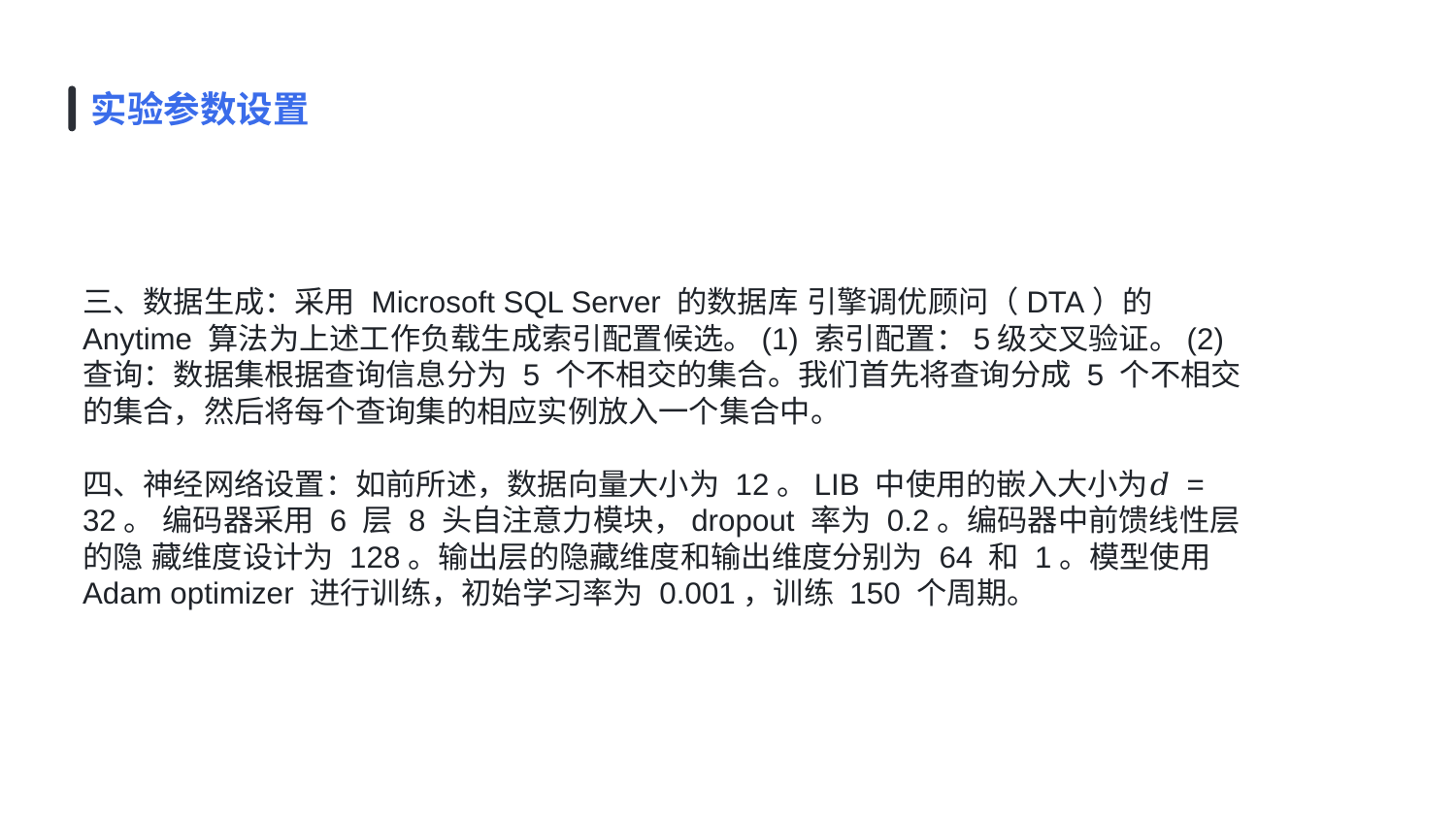

实验参数设置
三、数据生成：采用 Microsoft SQL Server 的数据库 引擎调优顾问（DTA）的 Anytime 算法为上述工作负载生成索引配置候选。(1) 索引配置：5级交叉验证。(2) 查询：数据集根据查询信息分为 5 个不相交的集合。我们首先将查询分成 5 个不相交 的集合，然后将每个查询集的相应实例放入一个集合中。

四、神经网络设置：如前所述，数据向量大小为 12。LIB 中使用的嵌入大小为𝑑 = 32。 编码器采用 6 层 8 头自注意力模块，dropout 率为 0.2。编码器中前馈线性层的隐 藏维度设计为 128。输出层的隐藏维度和输出维度分别为 64 和 1。模型使用 Adam optimizer 进行训练，初始学习率为 0.001，训练 150 个周期。